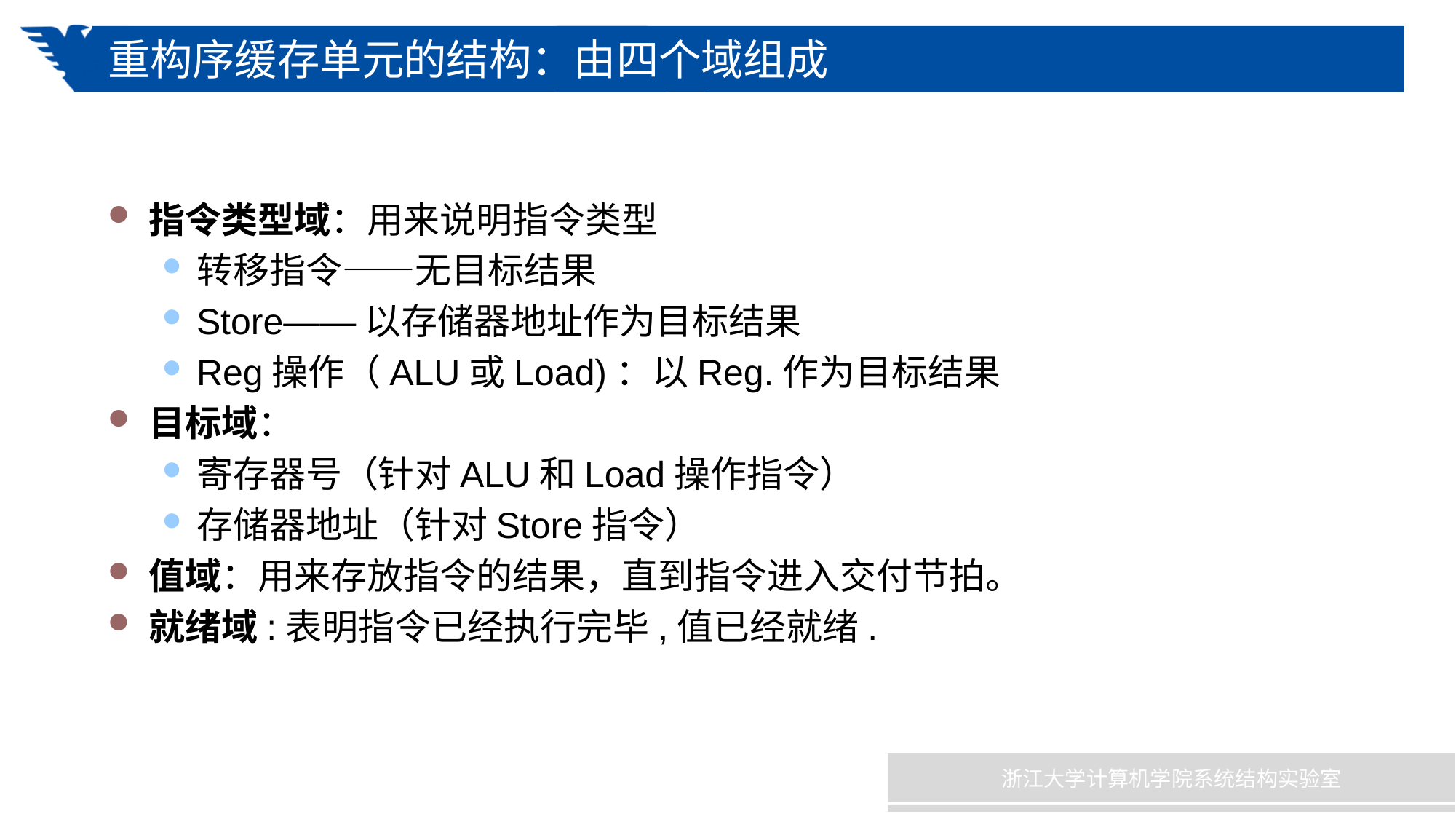

# 重构序缓存单元的结构：由四个域组成
指令类型域：用来说明指令类型
转移指令——无目标结果
Store——以存储器地址作为目标结果
Reg操作（ALU或Load)：以Reg.作为目标结果
目标域：
寄存器号（针对ALU和Load操作指令）
存储器地址（针对Store指令）
值域：用来存放指令的结果，直到指令进入交付节拍。
就绪域:表明指令已经执行完毕,值已经就绪.